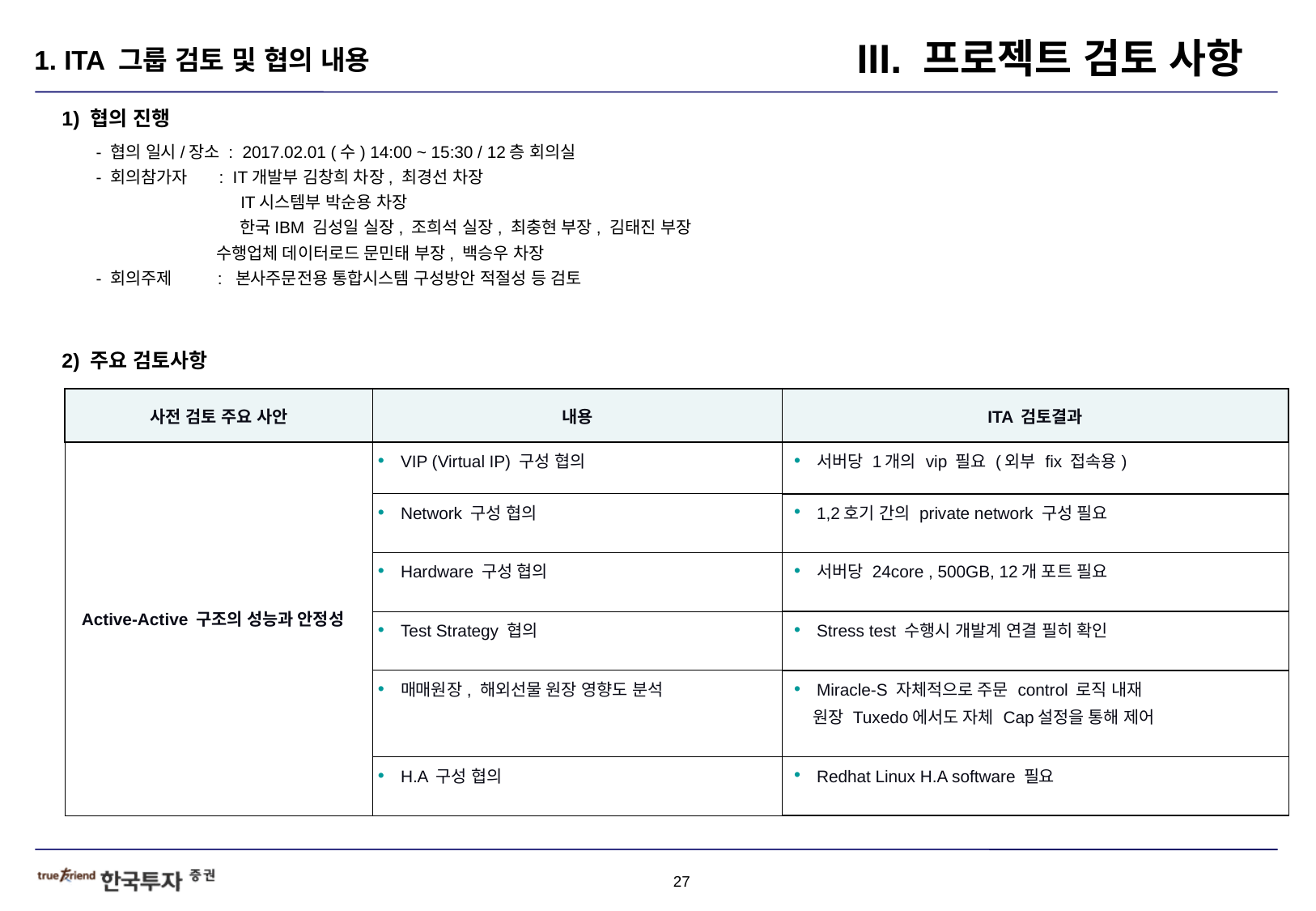

1. ITA 그룹 검토 및 협의 내용
III. 프로젝트 검토 사항
1) 협의 진행
- 협의 일시/장소 :  2017.02.01 (수) 14:00 ~ 15:30 / 12층 회의실
- 회의참가자      :  IT개발부 김창희 차장, 최경선 차장
	     IT시스템부 박순용 차장
	    한국IBM 김성일 실장, 조희석 실장, 최충현 부장, 김태진 부장
                         수행업체 데이터로드 문민태 부장, 백승우 차장
- 회의주제         :  본사주문전용 통합시스템 구성방안 적절성 등 검토
2) 주요 검토사항
| 사전 검토 주요 사안 | 내용 | ITA 검토결과 |
| --- | --- | --- |
| Active-Active 구조의 성능과 안정성 | VIP (Virtual IP) 구성 협의 | 서버당 1개의 vip 필요 (외부 fix 접속용) |
|  | Network 구성 협의 | 1,2호기 간의 private network 구성 필요 |
|  | Hardware 구성 협의 | 서버당 24core , 500GB, 12개 포트 필요 |
|  | Test Strategy 협의 | Stress test 수행시 개발계 연결 필히 확인 |
|  | 매매원장, 해외선물 원장 영향도 분석 | Miracle-S 자체적으로 주문 control 로직 내재 원장 Tuxedo에서도 자체 Cap설정을 통해 제어 |
|  | H.A 구성 협의 | Redhat Linux H.A software 필요 |